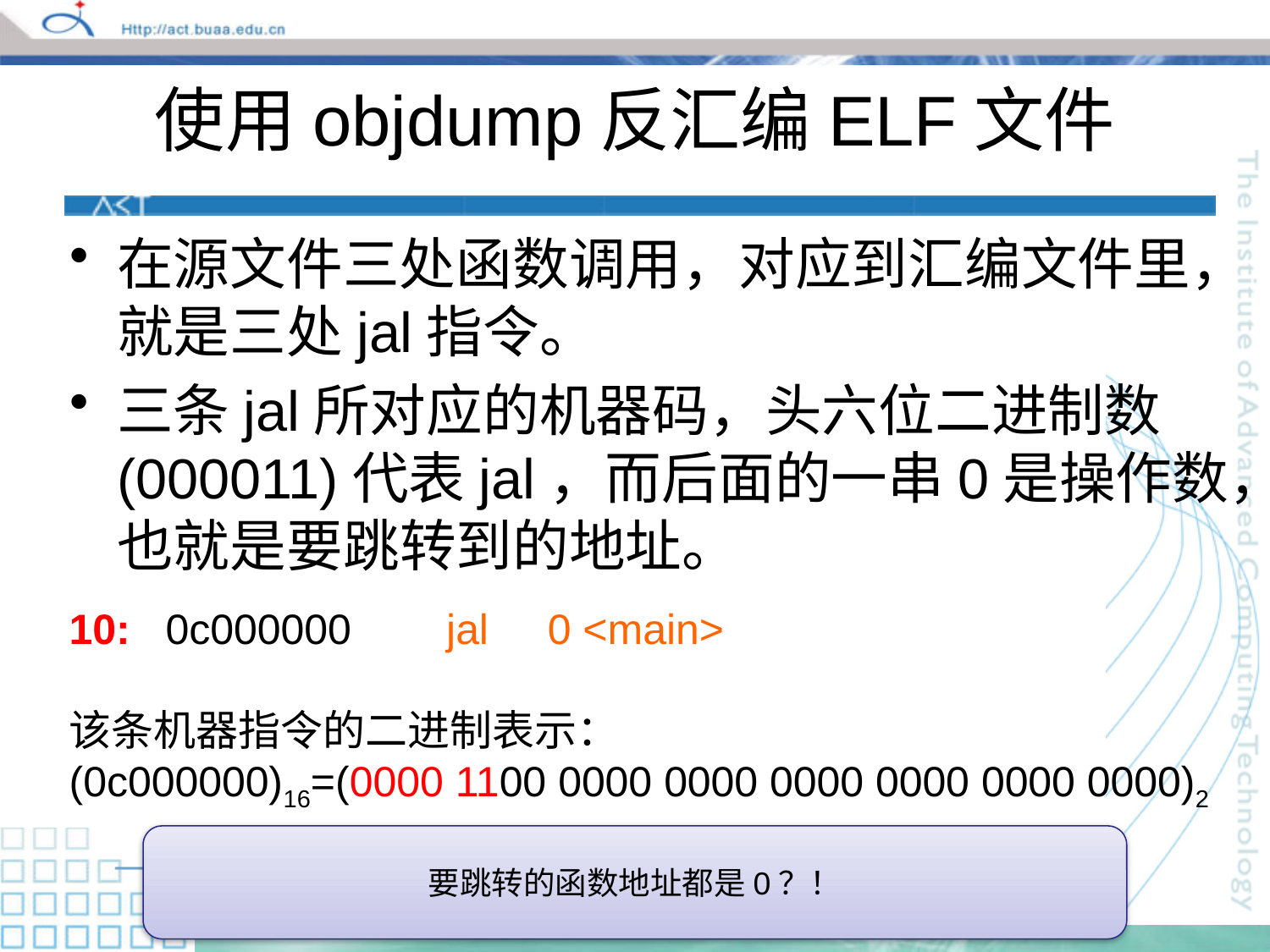

# 使用objdump反汇编ELF文件
在源文件三处函数调用，对应到汇编文件里，就是三处jal指令。
三条jal所对应的机器码，头六位二进制数(000011)代表jal，而后面的一串0是操作数，也就是要跳转到的地址。
10:   0c000000        jal     0 <main>

该条机器指令的二进制表示：
(0c000000)16=(0000 1100 0000 0000 0000 0000 0000 0000)2
要跳转的函数地址都是0？！